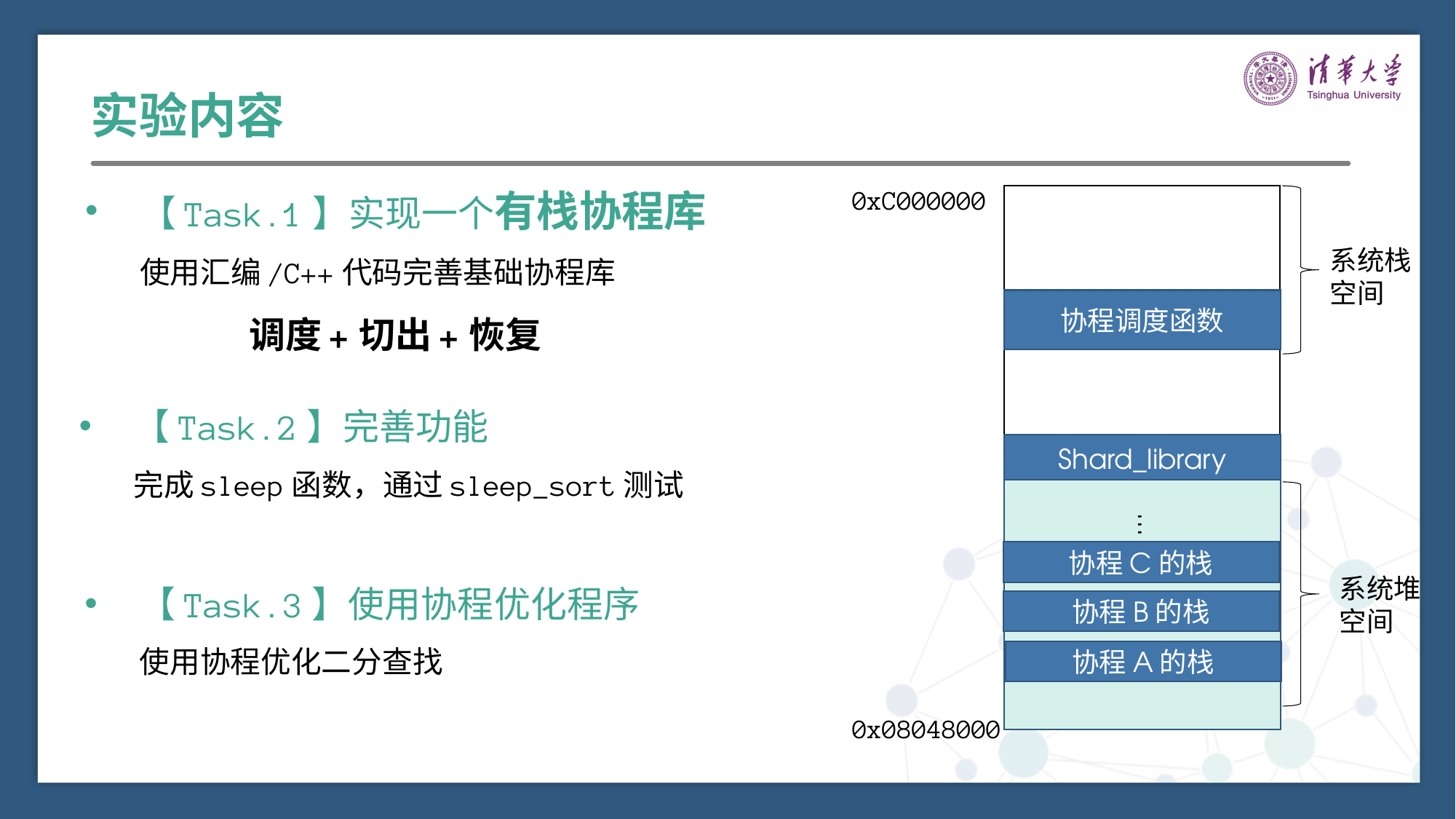

实验内容
0xC000000
【Task.1】实现一个有栈协程库
使用汇编/C++代码完善基础协程库
	调度+切出+恢复

系统栈空间
协程调度函数
【Task.2】完善功能
完成sleep函数，通过sleep_sort测试
Shard_library

…
协程C的栈
系统堆空间
【Task.3】使用协程优化程序
使用协程优化二分查找
协程B的栈
协程A的栈
0x08048000